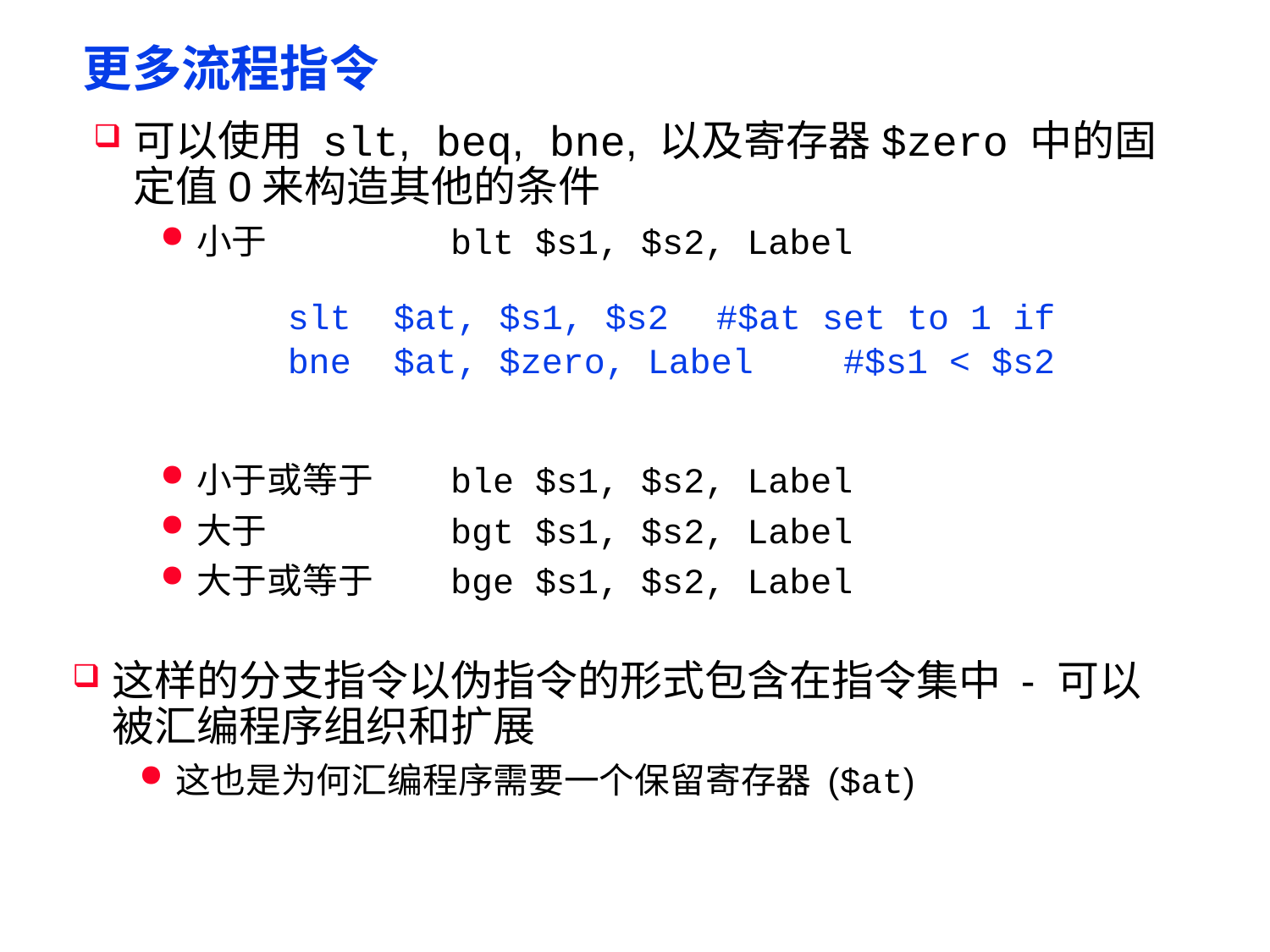

# 更多流程指令
可以使用 slt, beq, bne, 以及寄存器$zero 中的固定值0来构造其他的条件
小于  		blt $s1, $s2, Label

小于或等于	ble $s1, $s2, Label
大于		bgt $s1, $s2, Label
大于或等于  	bge $s1, $s2, Label

slt  $at, $s1, $s2	#$at set to 1 if
bne  $at, $zero, Label	#$s1 < $s2
这样的分支指令以伪指令的形式包含在指令集中 - 可以被汇编程序组织和扩展
这也是为何汇编程序需要一个保留寄存器 ($at)